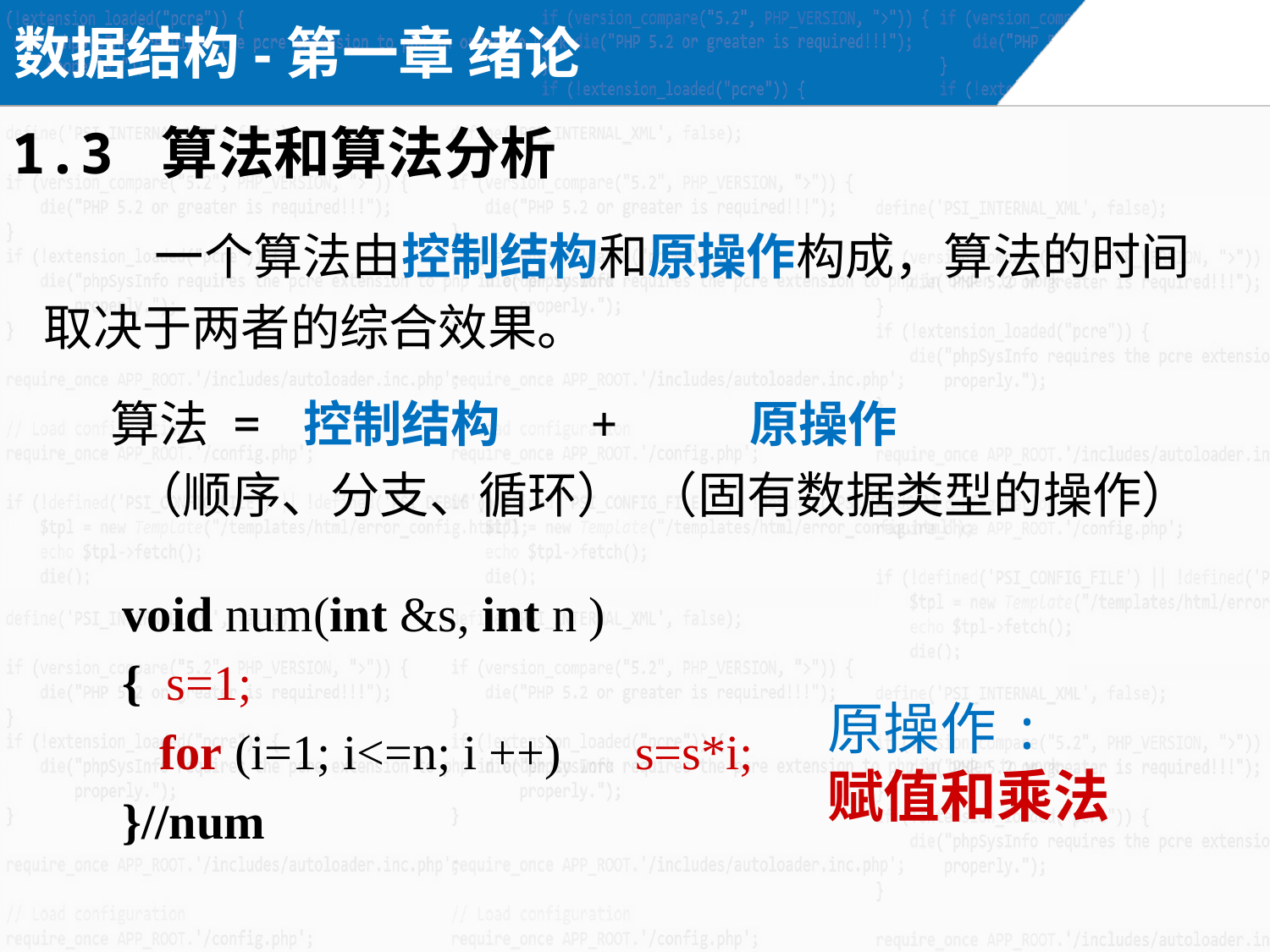

数据结构-第一章 绪论
1.3 算法和算法分析
         一个算法由控制结构和原操作构成，算法的时间取决于两者的综合效果。
算法 = 控制结构       +    原操作
 （顺序、分支、循环）  （固有数据类型的操作）
void num(int &s, int n )
{  s=1;
   for (i=1; i<=n; i ++)      s=s*i;
}//num
原操作:
赋值和乘法